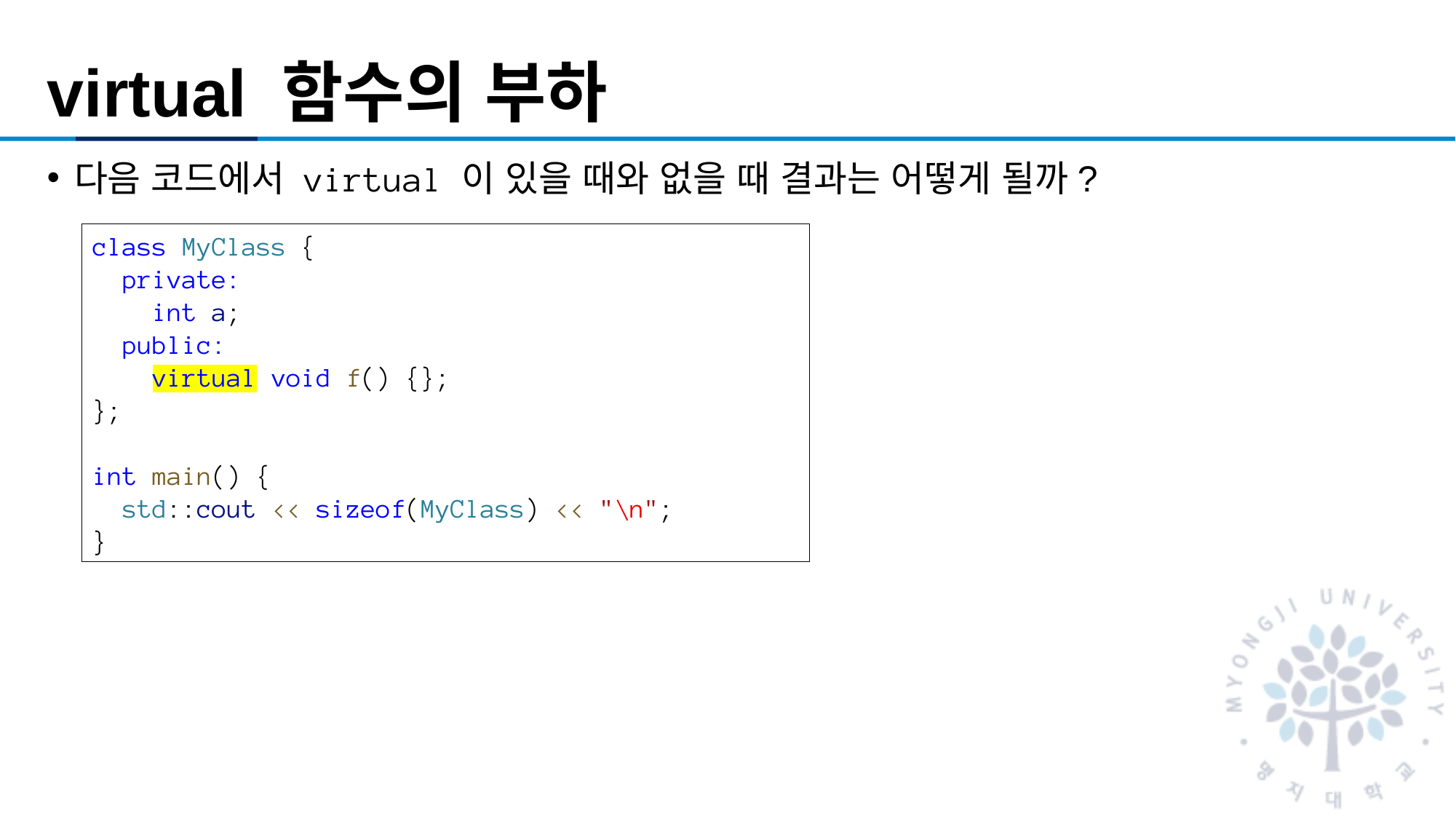

# virtual 함수의 부하
다음 코드에서 virtual 이 있을 때와 없을 때 결과는 어떻게 될까?

class MyClass {
  private:
    int a;
  public:
    virtual void f() {};
};
int main() {
  std::cout << sizeof(MyClass) << "\n";
}